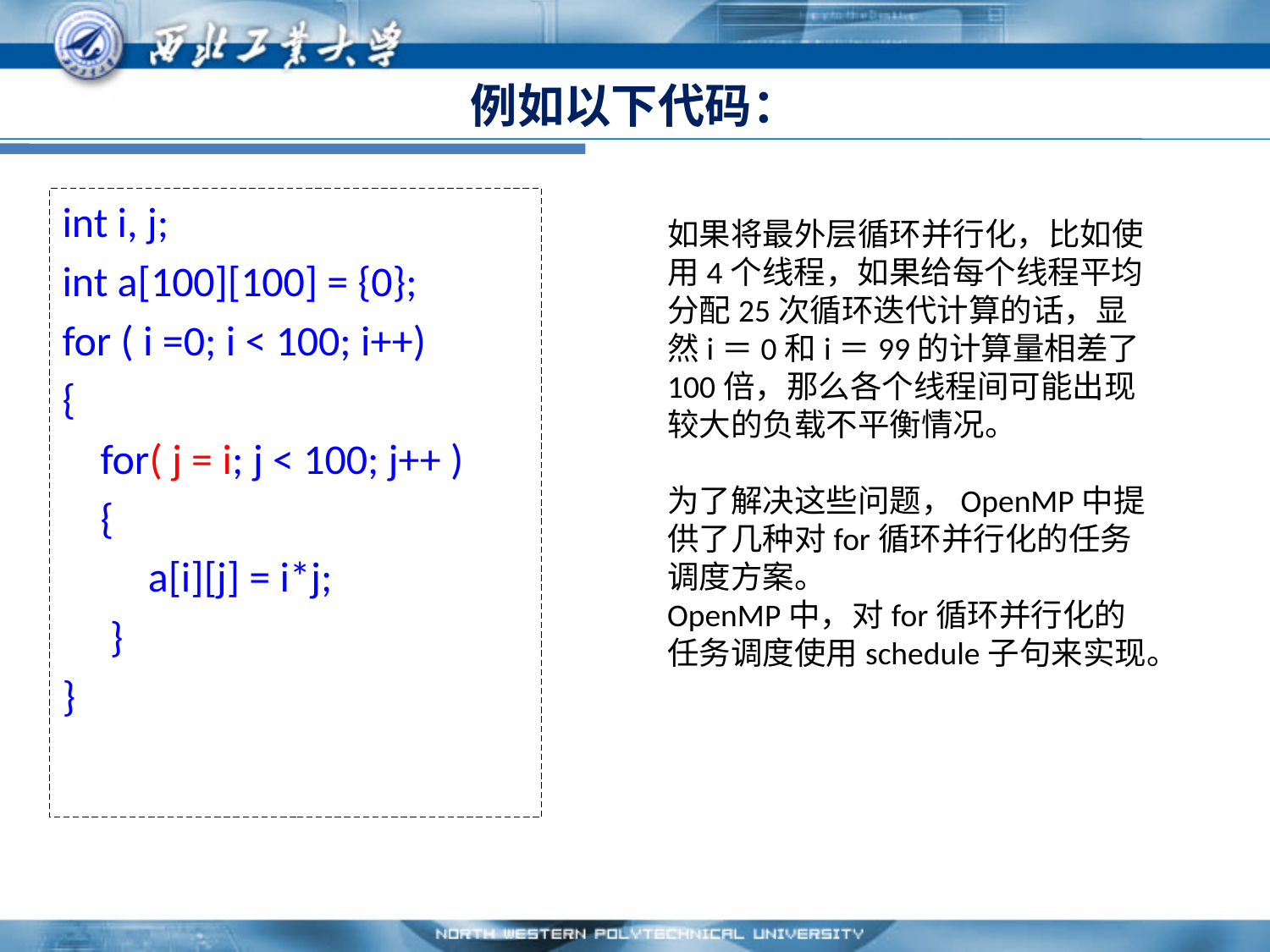

# 例如以下代码：
int i, j;
int a[100][100] = {0};
for ( i =0; i < 100; i++)
{
    for( j = i; j < 100; j++ )
    {
         a[i][j] = i*j;
     }
}

如果将最外层循环并行化，比如使用4个线程，如果给每个线程平均分配25次循环迭代计算的话，显然i＝0和i＝99的计算量相差了100倍，那么各个线程间可能出现较大的负载不平衡情况。

为了解决这些问题，OpenMP中提供了几种对for循环并行化的任务调度方案。
OpenMP中，对for循环并行化的任务调度使用schedule子句来实现。